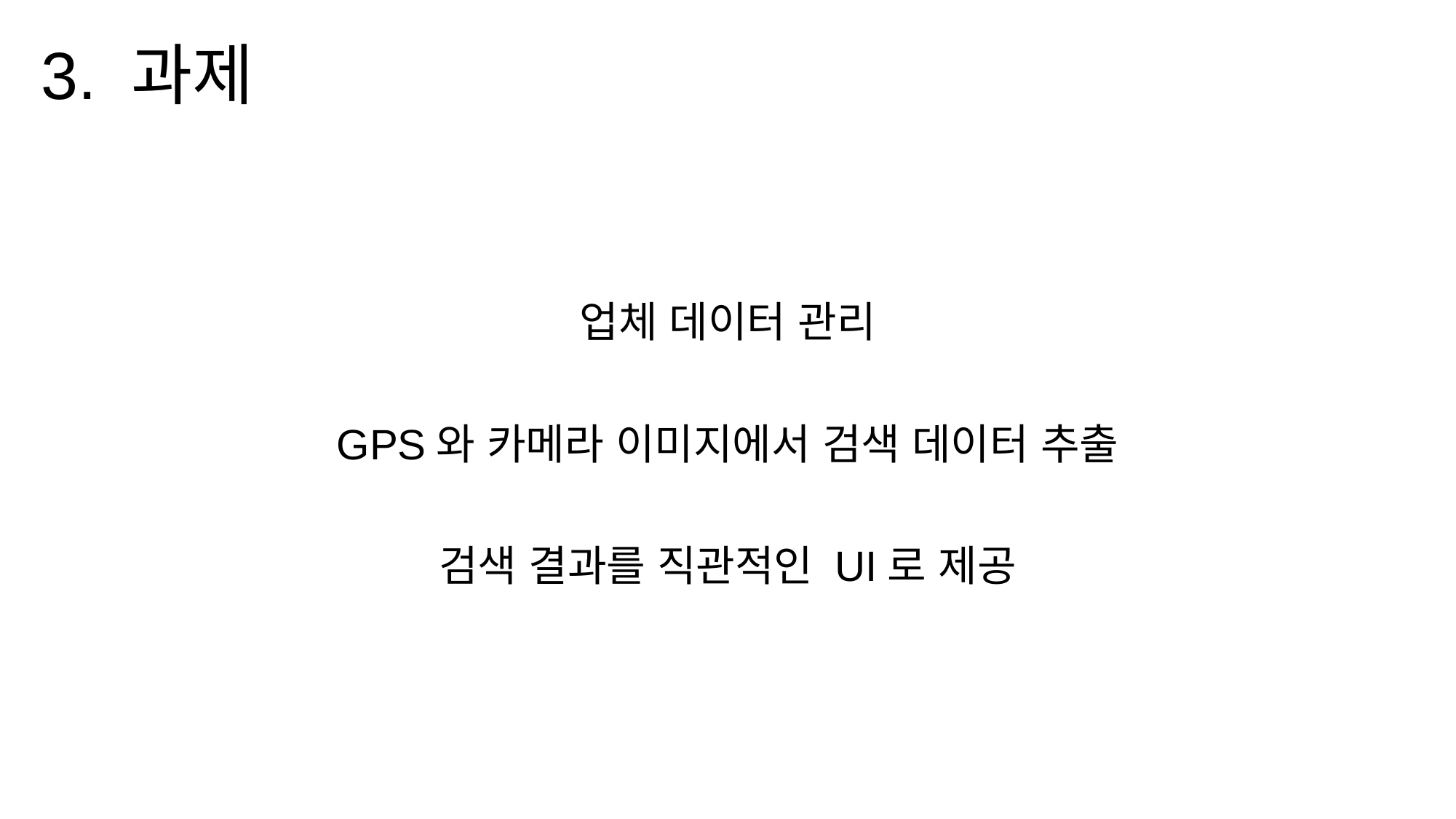

# 3. 과제
업체 데이터 관리

GPS와 카메라 이미지에서 검색 데이터 추출

검색 결과를 직관적인 UI로 제공